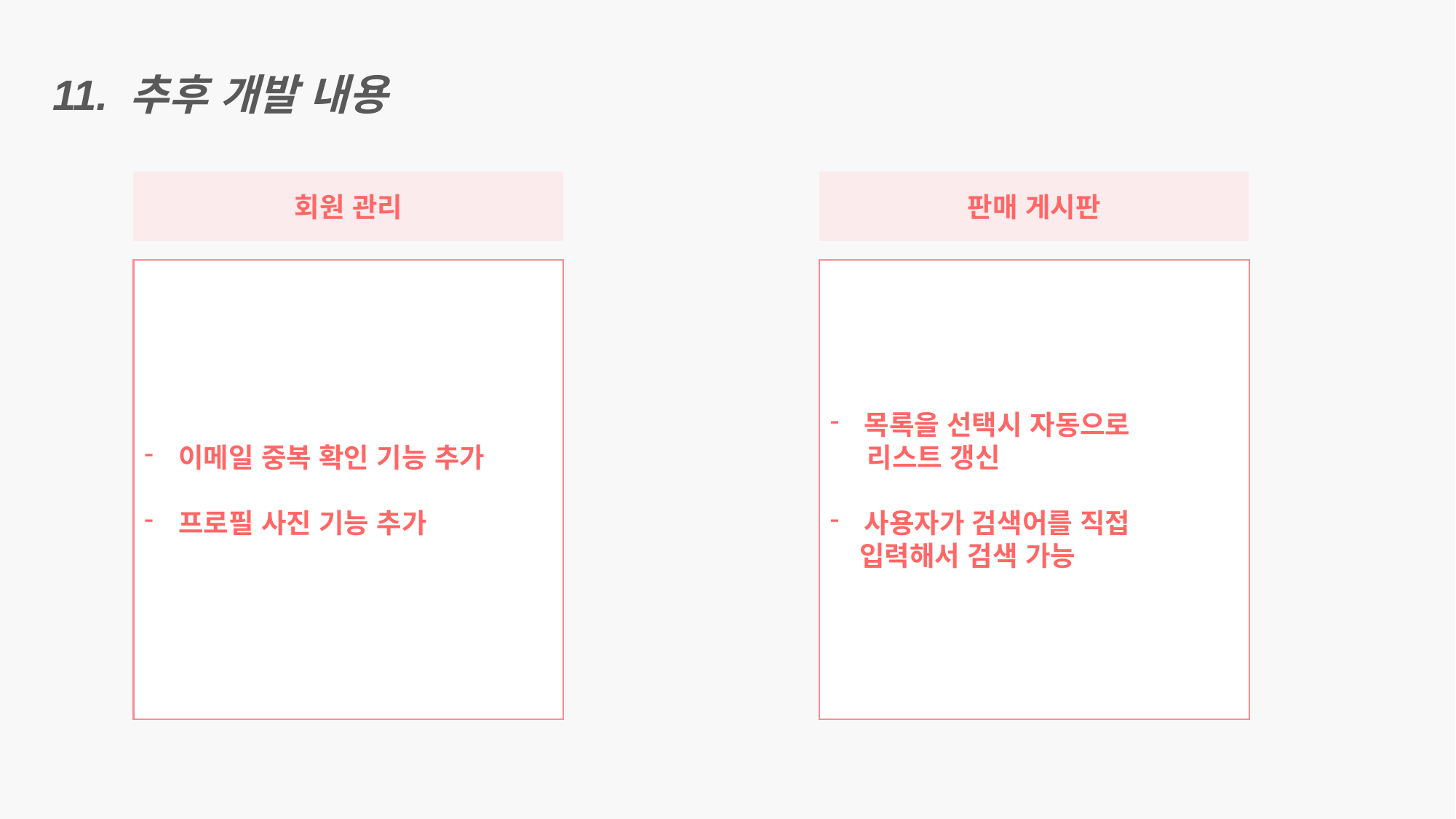

11. 추후 개발 내용
회원 관리
이메일 중복 확인 기능 추가

프로필 사진 기능 추가
판매 게시판
목록을 선택시 자동으로
    리스트 갱신

사용자가 검색어를 직접
   입력해서 검색 가능